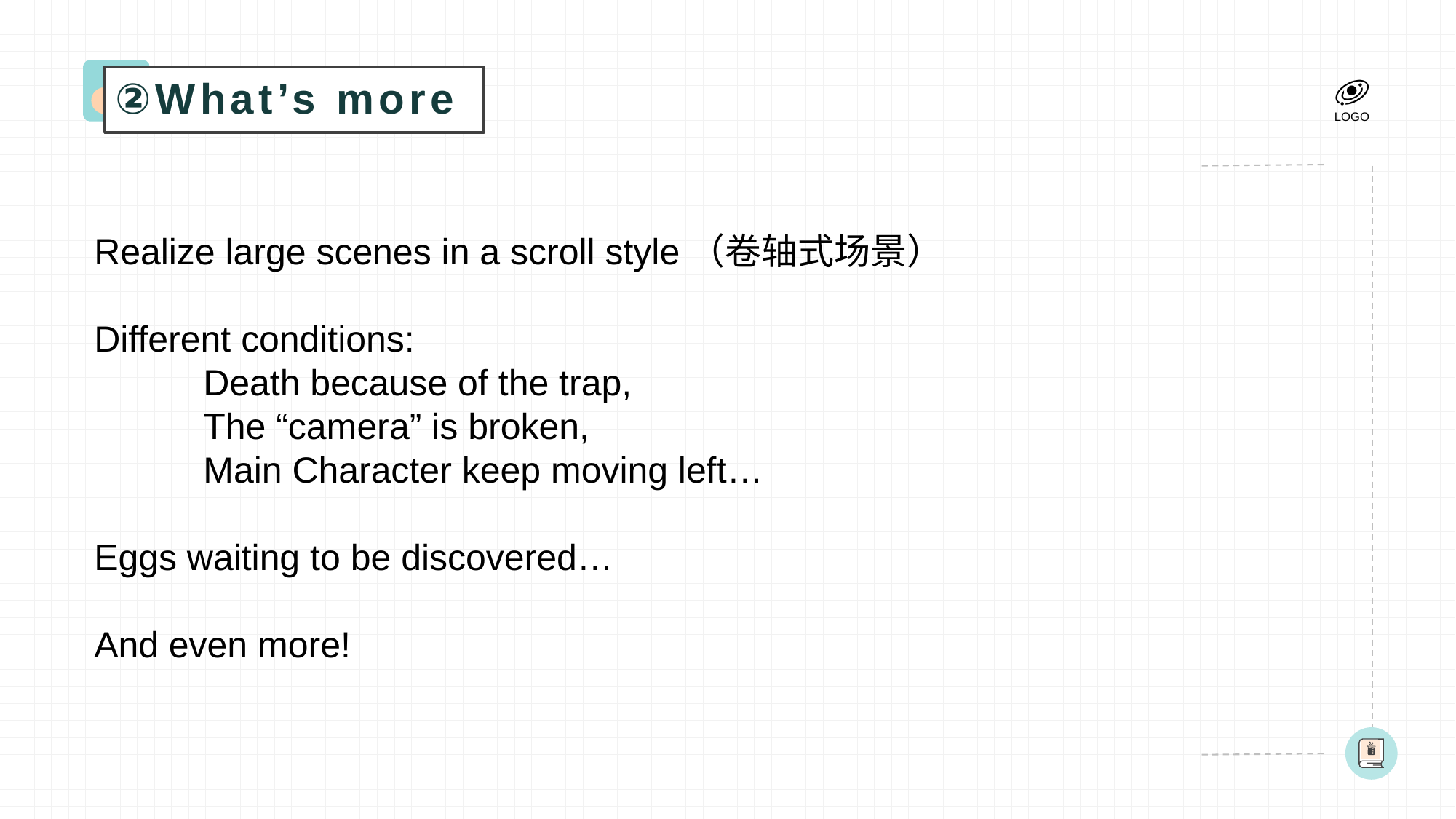

②What’s more
Realize large scenes in a scroll style（卷轴式场景）

Different conditions:
	Death because of the trap,
	The “camera” is broken,
	Main Character keep moving left…

Eggs waiting to be discovered…

And even more!